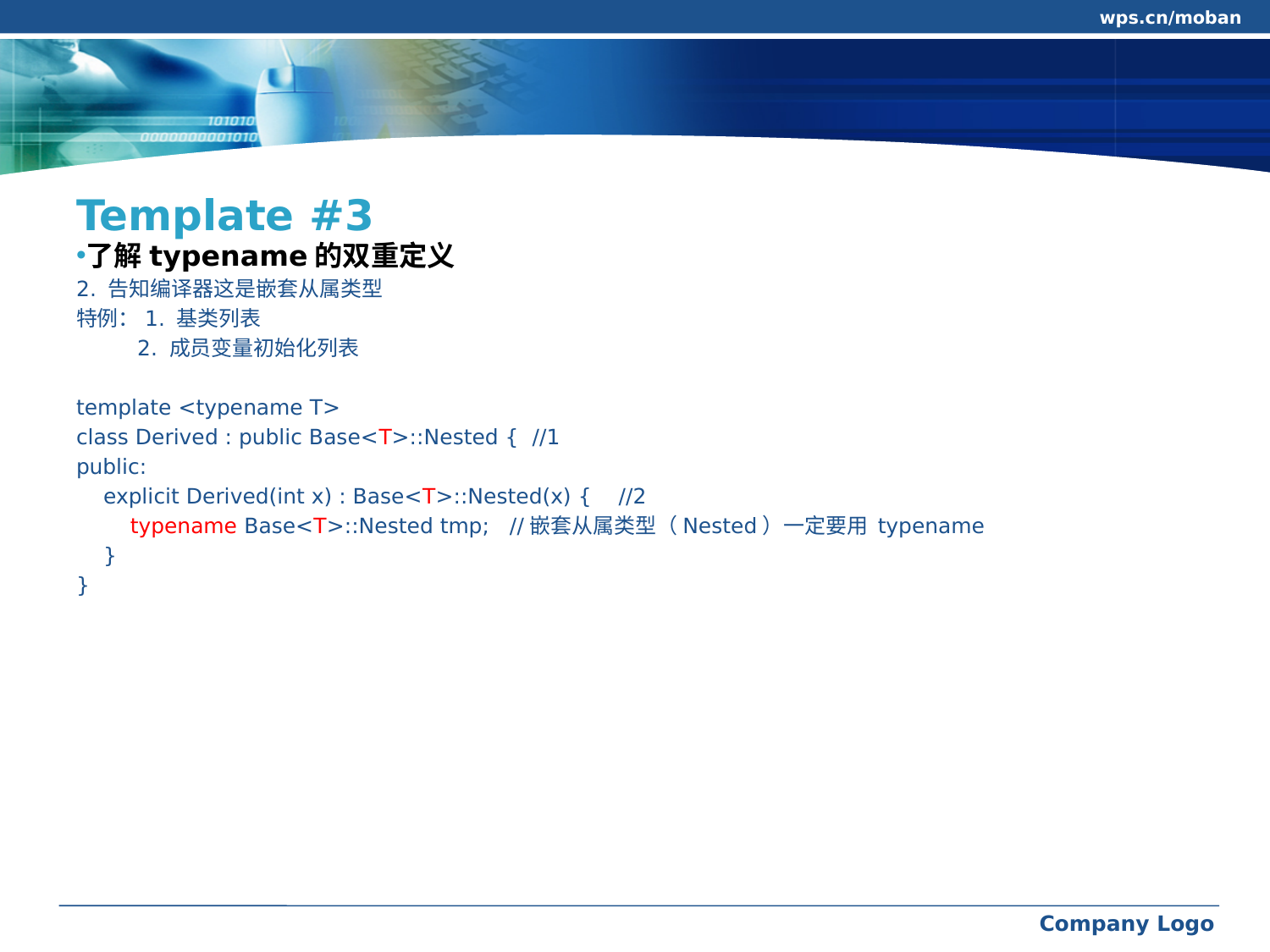

wps.cn/moban

#
Template #3
了解typename的双重定义
2. 告知编译器这是嵌套从属类型
特例：1. 基类列表
         2. 成员变量初始化列表

template <typename T>
class Derived : public Base<T>::Nested {  //1
public:
    explicit Derived(int x) : Base<T>::Nested(x) {    //2
        typename Base<T>::Nested tmp;   //嵌套从属类型（Nested）一定要用 typename
    }
}

Company Logo